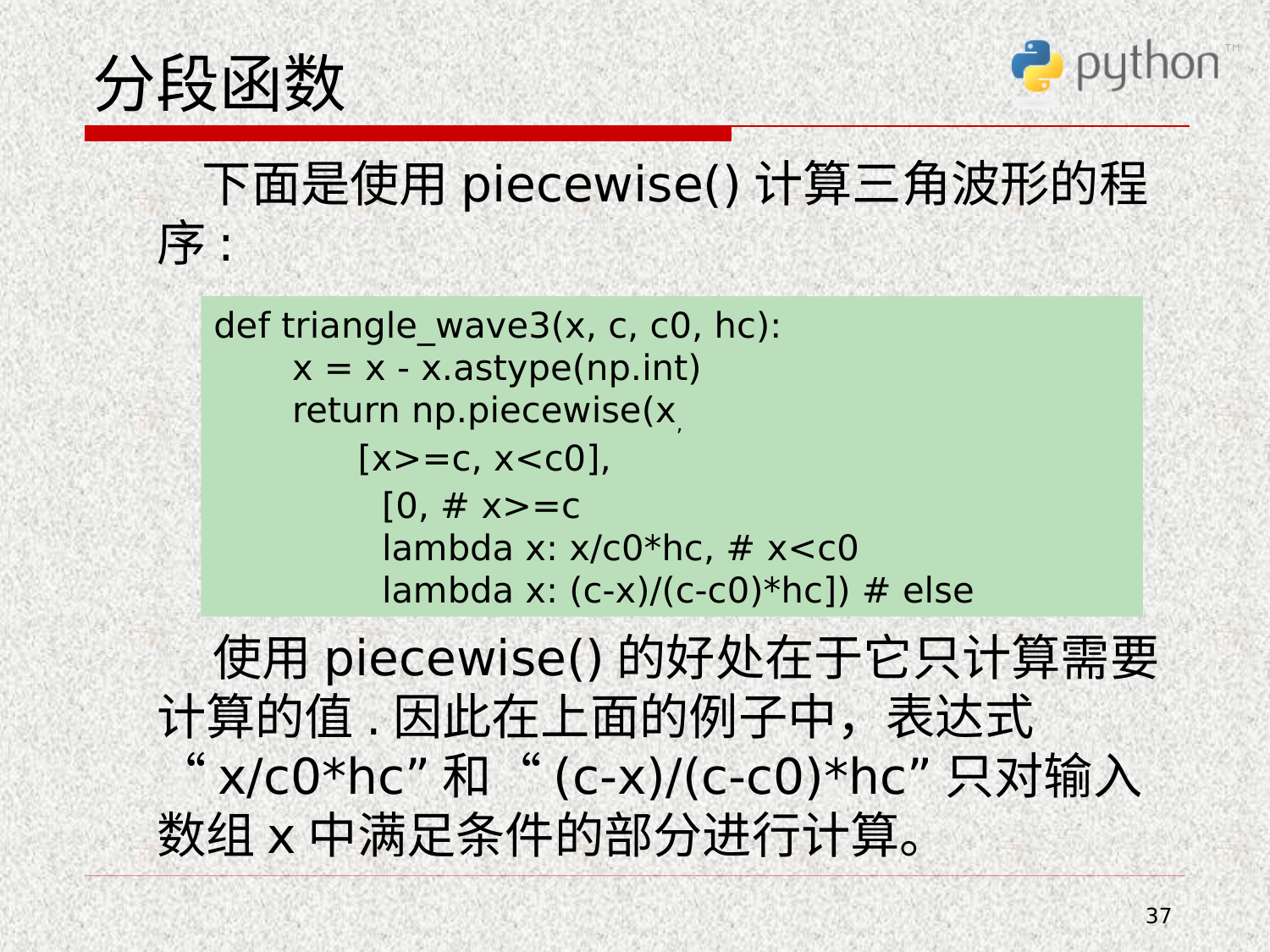

# 分段函数
         下面是使用piecewise()计算三角波形的程序:

          使用piecewise()的好处在于它只计算需要计算的值.因此在上面的例子中，表达式 “x/c0*hc”和“(c-x)/(c-c0)*hc”只对输入数组x中满足条件的部分进行计算。

def triangle_wave3(x, c, c0, hc):
       x = x - x.astype(np.int)
       return np.piecewise(x,
                      [x>=c, x<c0],
               [0, # x>=c
               lambda x: x/c0*hc, # x<c0
               lambda x: (c-x)/(c-c0)*hc]) # else
37